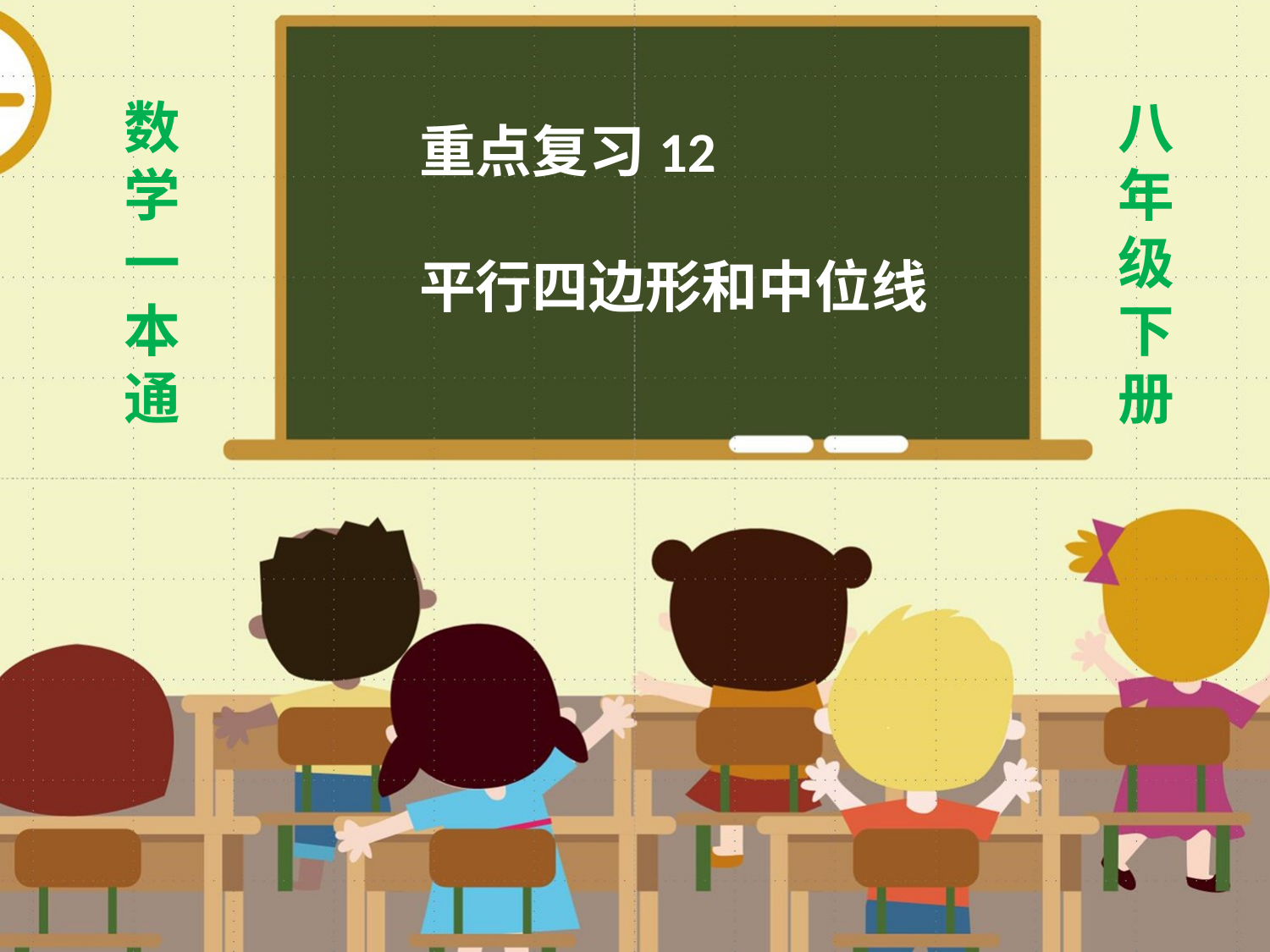

数
学
一
本
通
八年级下册
重点复习12

平行四边形和中位线